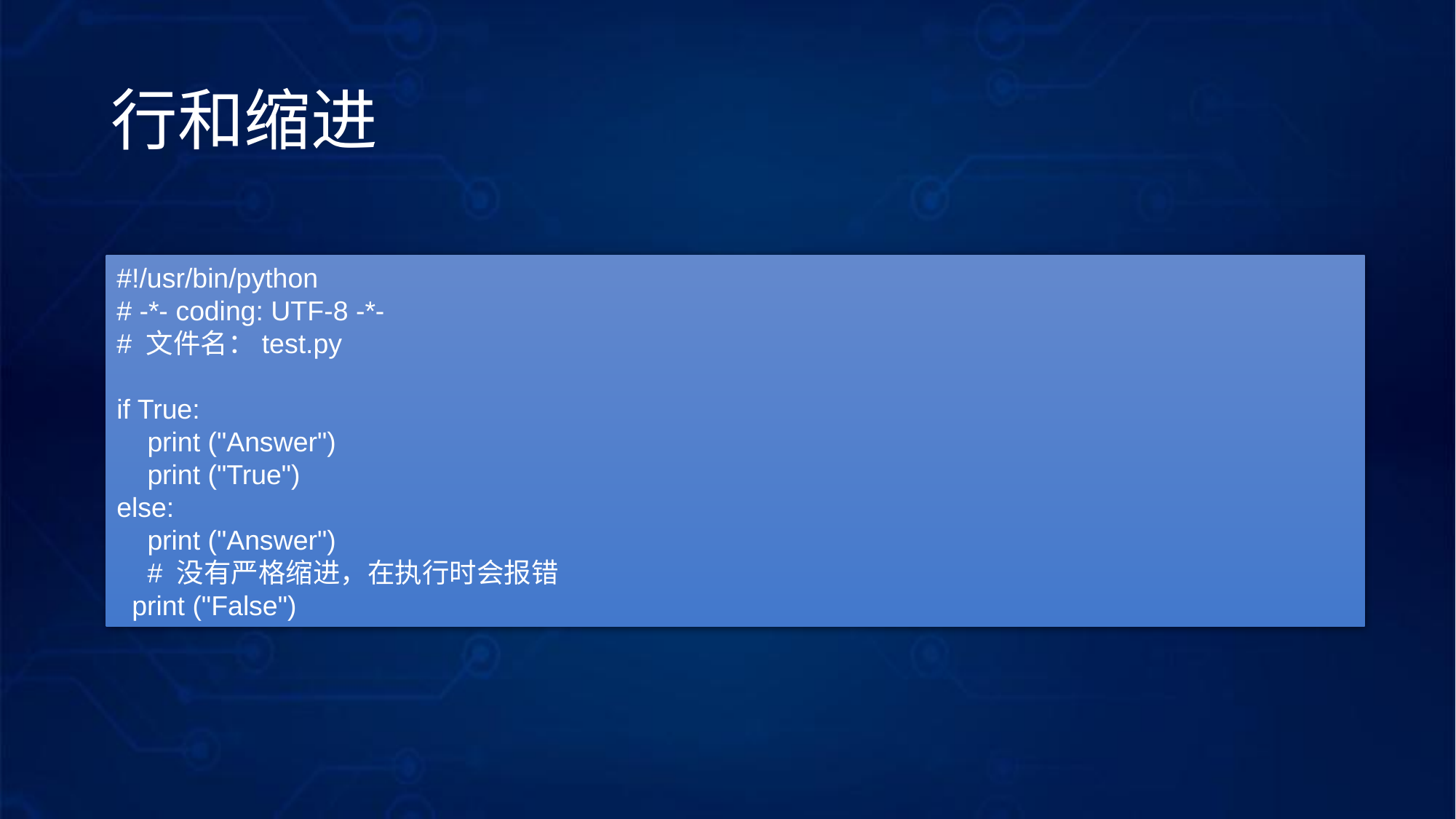

# 行和缩进
#!/usr/bin/python
# -*- coding: UTF-8 -*-
# 文件名：test.py

if True:
    print ("Answer")
    print ("True")
else:
    print ("Answer")
    # 没有严格缩进，在执行时会报错
  print ("False")